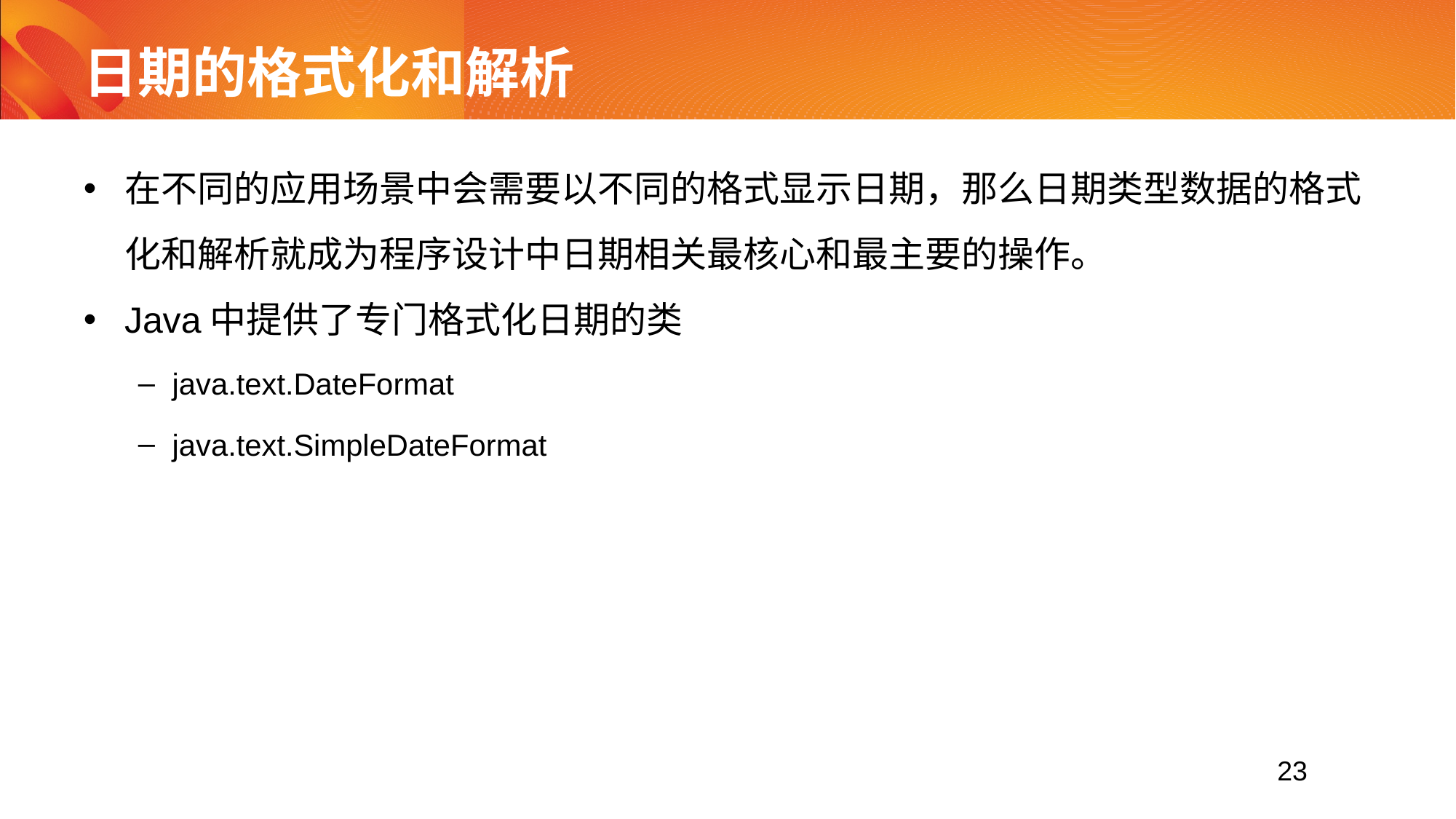

# 日期的格式化和解析
在不同的应用场景中会需要以不同的格式显示日期，那么日期类型数据的格式化和解析就成为程序设计中日期相关最核心和最主要的操作。
Java中提供了专门格式化日期的类
java.text.DateFormat
java.text.SimpleDateFormat